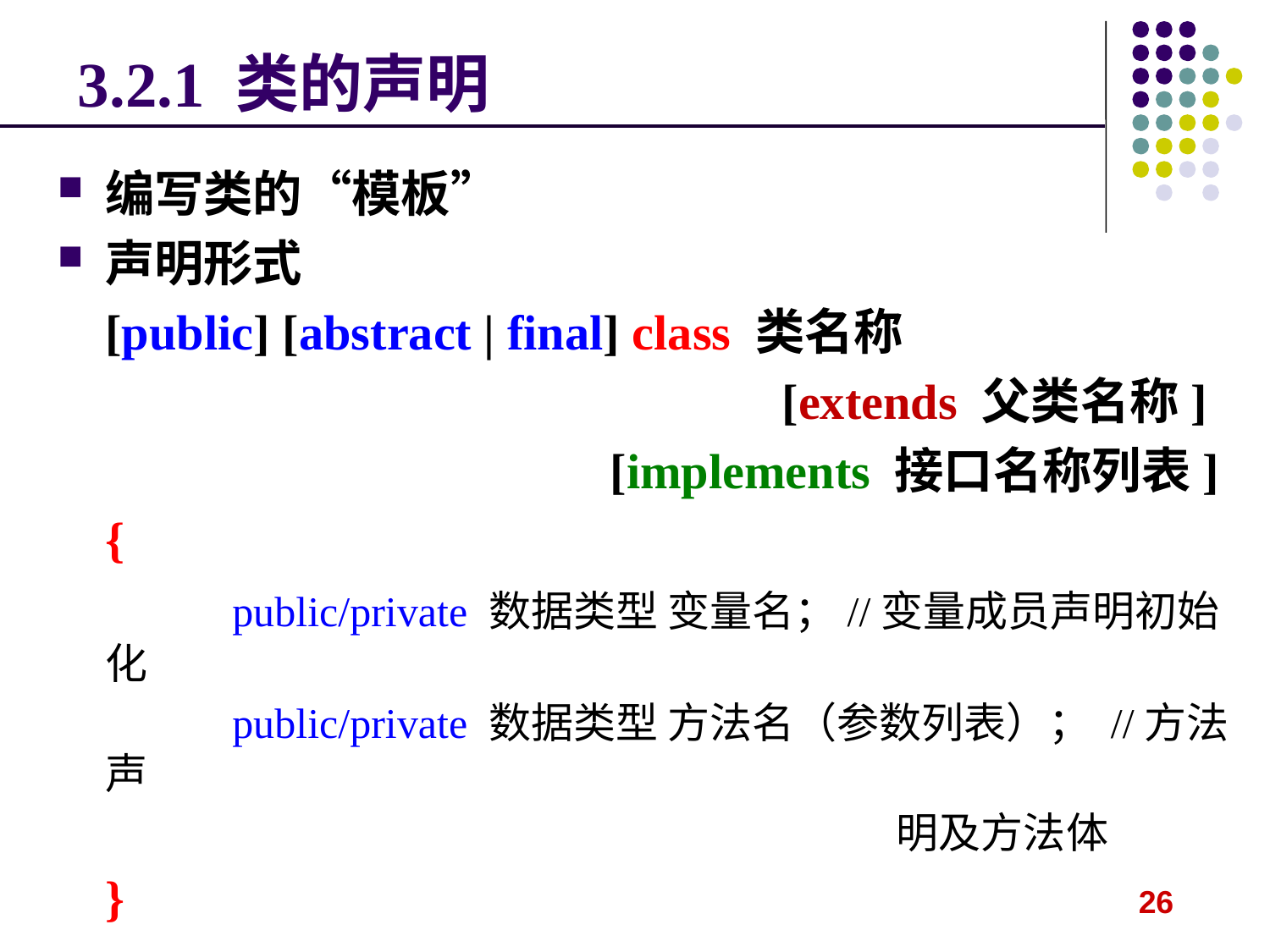

# 3.2.1 类的声明
编写类的“模板”
声明形式
	[public] [abstract | final] class 类名称
                                                           [extends 父类名称]
                                             [implements 接口名称列表]
	{
		public/private 数据类型 变量名；//变量成员声明初始化
     	public/private 数据类型 方法名（参数列表）； //方法声
                                                                                       明及方法体
	}